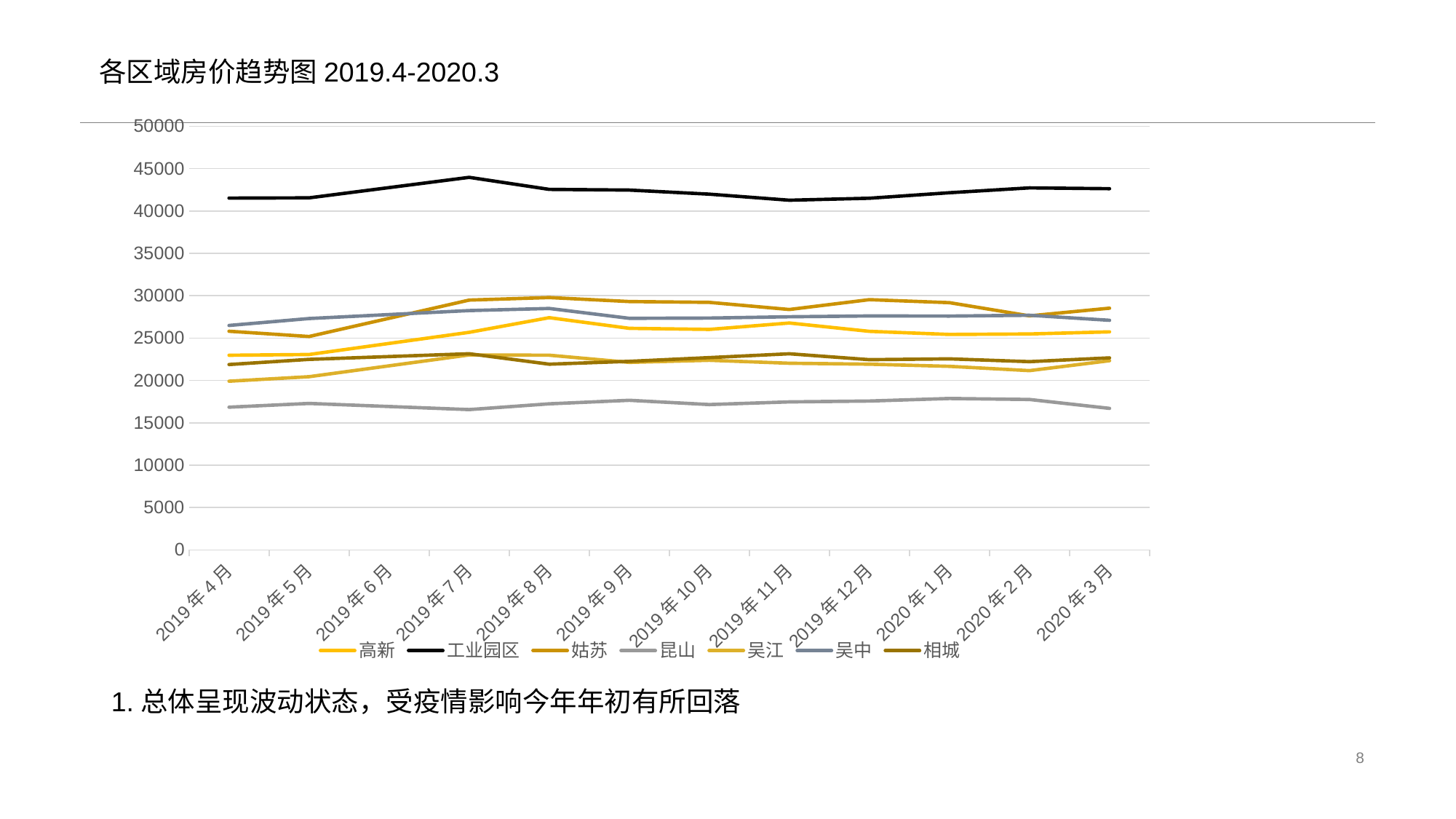

各区域房价趋势图2019.4-2020.3

### Chart

| Category | 高新 | 工业园区 | 姑苏 | 昆山 | 吴江 | 吴中 | 相城 |
|---|---|---|---|---|---|---|---|
| 43556 | 22975.909090909 | 41515.4860681114 | 25808.4732334047 | 16845.25 | 19912.6991869918 | 26492.9432176656 | 21880.0952380952 |
| 43586 | 23061.8723404255 | 41547.5576923076 | 25186.0273972602 | 17283.1544715447 | 20444.7258064516 | 27306.909090909 | 22490.15625 |
| 43647 | 25679.4336734693 | 43964.1078431372 | 29483.3905109489 | 16556.847761194 | 23009.36 | 28244.6563786008 | 23155.1899224806 |
| 43678 | 27411.7234848484 | 42547.5092348284 | 29782.9907407407 | 17237.6089552238 | 22978.96 | 28493.073421439 | 21919.014367816 |
| 43709 | 26149.7364864864 | 42462.8232323232 | 29309.8382687927 | 17656.1285046729 | 22131.8689320388 | 27335.1121372031 | 22255.3341067285 |
| 43739 | 26026.8733509234 | 41981.1321138211 | 29216.4658753709 | 17151.9110169491 | 22384.8997867803 | 27361.3818181818 | 22695.8236434108 |
| 43770 | 26780.553488372 | 41266.2233766233 | 28372.9941262848 | 17465.5625 | 22034.5220125786 | 27515.3552361396 | 23149.4705882352 |
| 43800 | 25797.5118279569 | 41498.8167938931 | 29533.3821989528 | 17570.5892514395 | 21922.5824 | 27611.8736462093 | 22453.7001569858 |
| 43831 | 25431.9960396039 | 42151.2447869447 | 29179.9888198757 | 17866.1808318264 | 21669.2019386106 | 27598.782273603 | 22549.5859247135 |
| 43862 | 25488.3288888888 | 42722.7238421955 | 27622.3670588235 | 17751.7149758454 | 21159.6727828746 | 27692.8963531669 | 22217.8495297805 |
| 43891 | 25737.0185614849 | 42628.0550408719 | 28530.599099099 | 16703.7172774869 | 22334.1723009814 | 27100.1703892788 | 22668.0553435114 |
1.总体呈现波动状态，受疫情影响今年年初有所回落
8